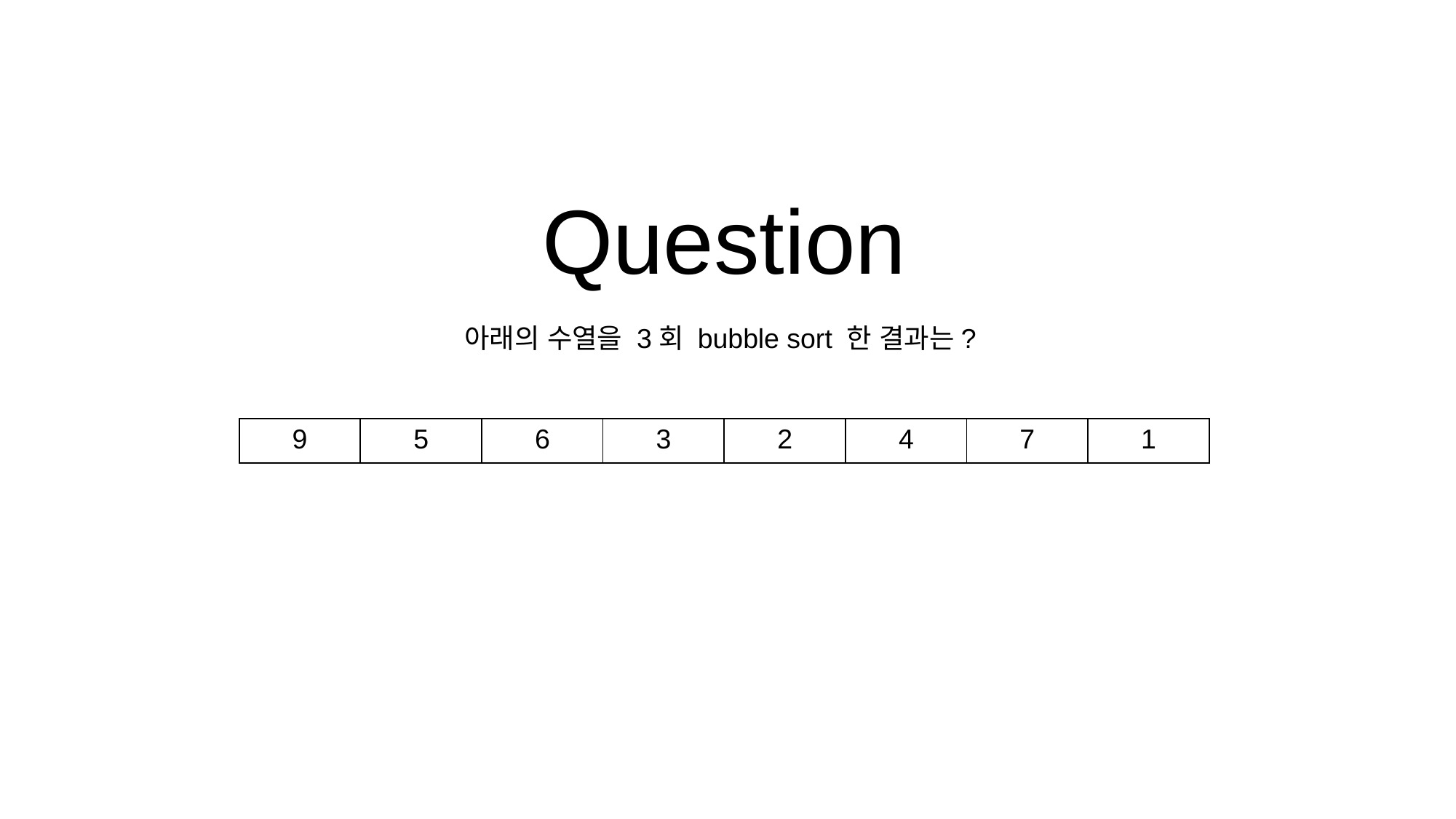

Question
아래의 수열을 3회 bubble sort 한 결과는?
| 9 | 5 | 6 | 3 | 2 | 4 | 7 | 1 |
| --- | --- | --- | --- | --- | --- | --- | --- |